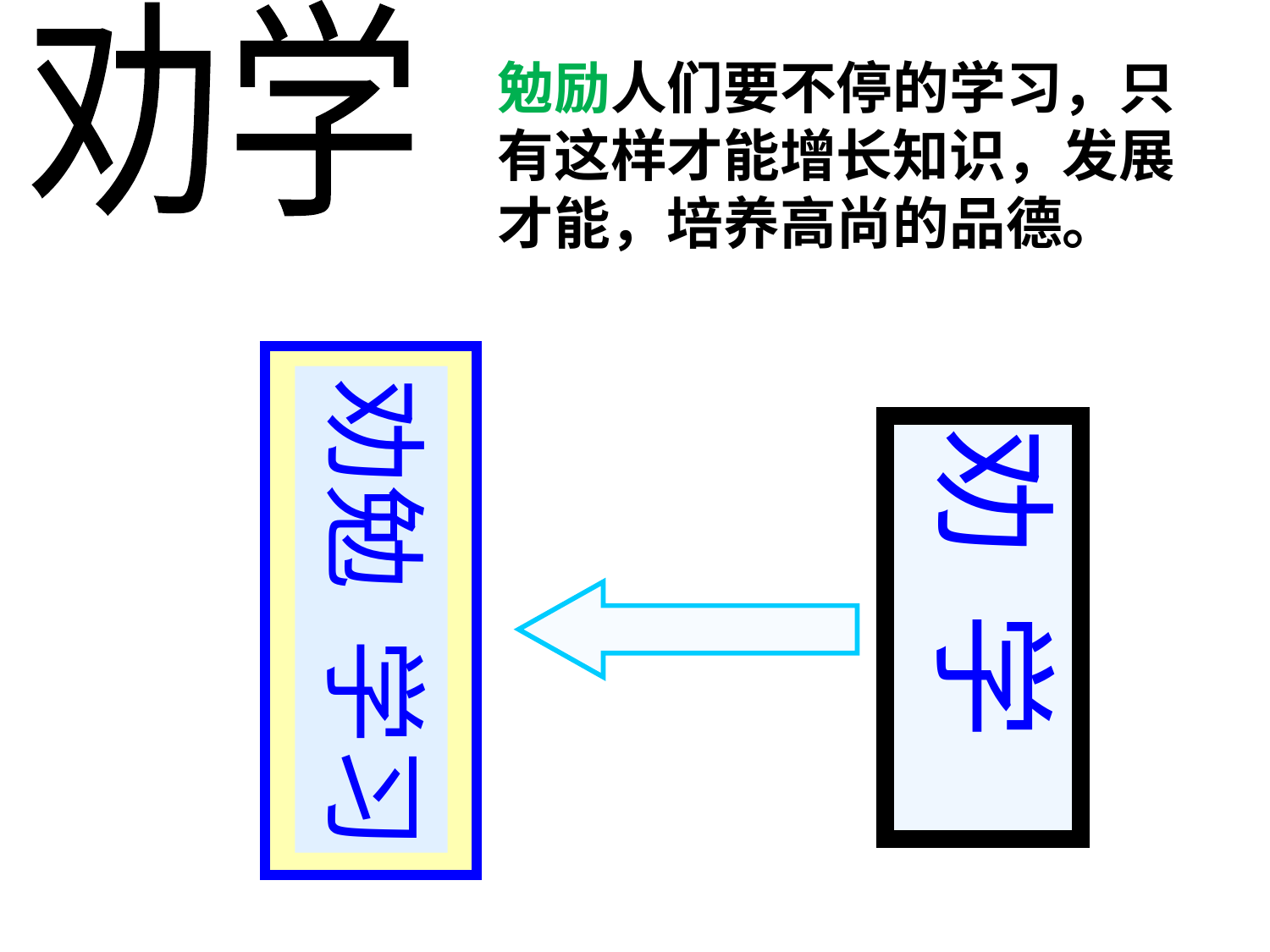

劝学
勉励人们要不停的学习，只有这样才能增长知识，发展才能，培养高尚的品德。

劝勉
劝  学

学习